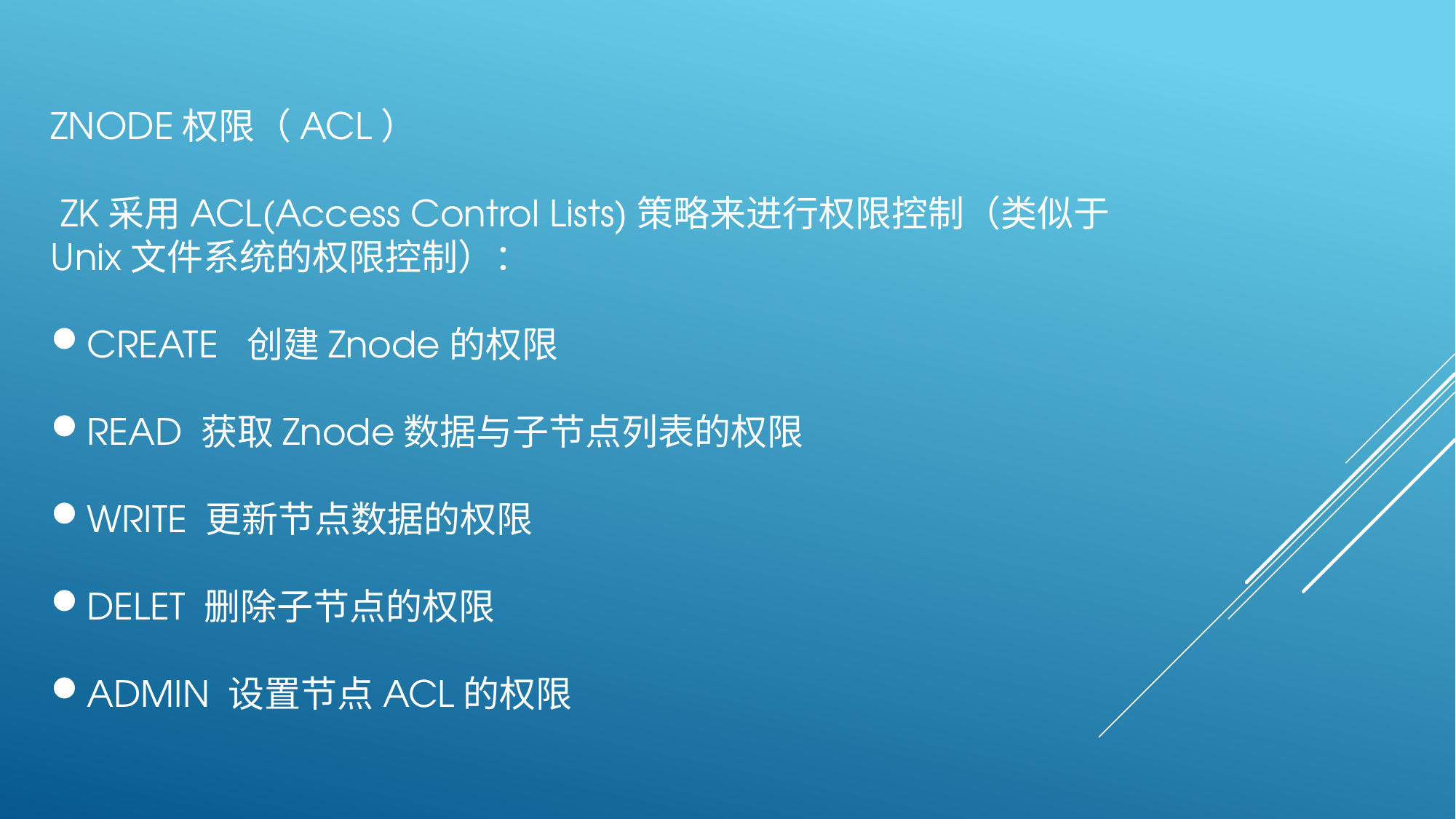

ZNODE权限（ACL）

 ZK采用ACL(Access Control Lists)策略来进行权限控制（类似于Unix文件系统的权限控制）：

CREATE  创建Znode的权限

READ 获取Znode数据与子节点列表的权限

WRITE 更新节点数据的权限

DELET 删除子节点的权限

ADMIN 设置节点ACL的权限